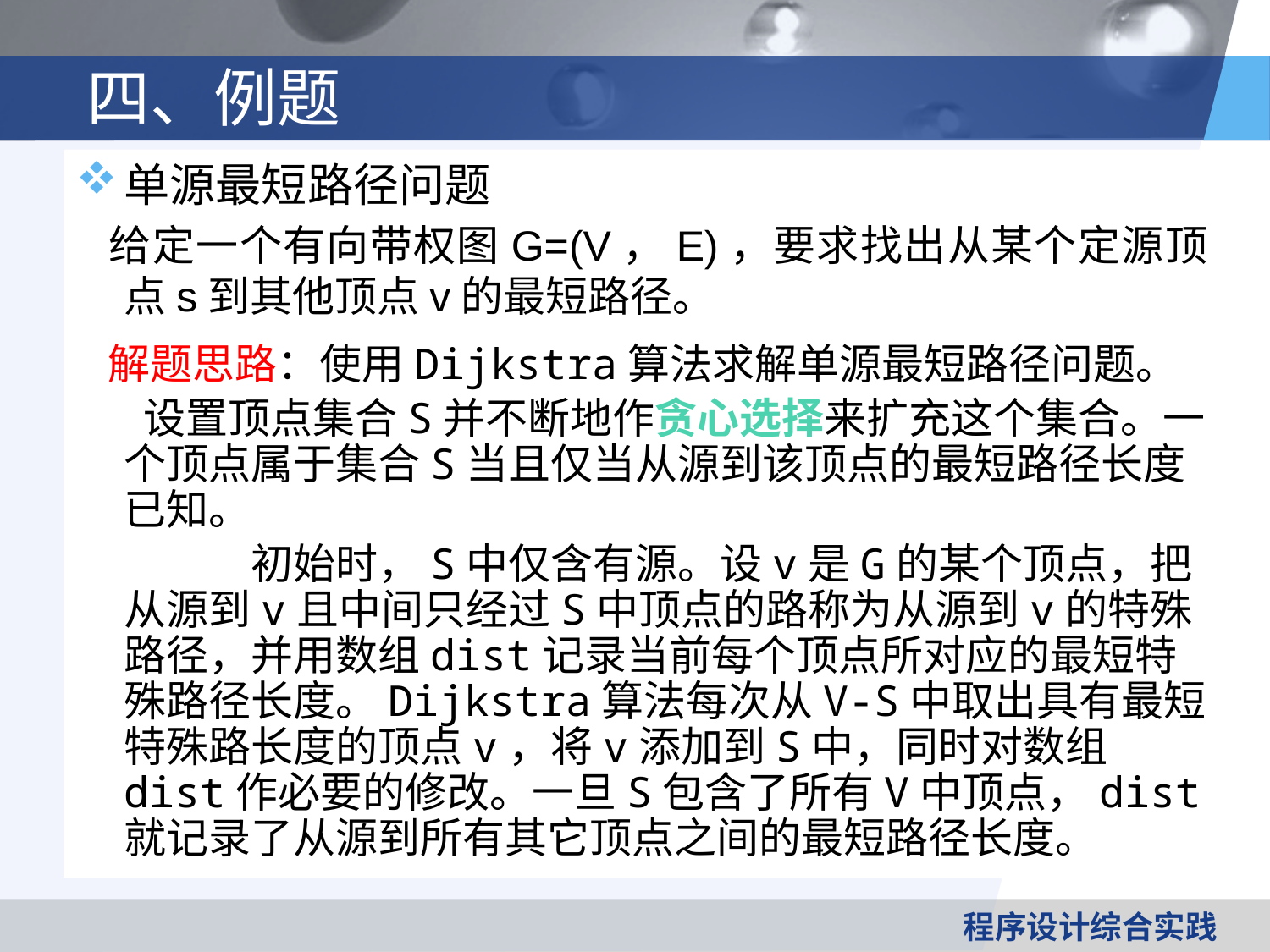

# 四、例题
单源最短路径问题
  给定一个有向带权图G=(V，E)，要求找出从某个定源顶点s到其他顶点v的最短路径。

   解题思路：使用Dijkstra算法求解单源最短路径问题。
      设置顶点集合S并不断地作贪心选择来扩充这个集合。一个顶点属于集合S当且仅当从源到该顶点的最短路径长度已知。
		初始时，S中仅含有源。设v是G的某个顶点，把从源到v且中间只经过S中顶点的路称为从源到v的特殊路径，并用数组dist记录当前每个顶点所对应的最短特殊路径长度。Dijkstra算法每次从V-S中取出具有最短特殊路长度的顶点v，将v添加到S中，同时对数组dist作必要的修改。一旦S包含了所有V中顶点，dist就记录了从源到所有其它顶点之间的最短路径长度。